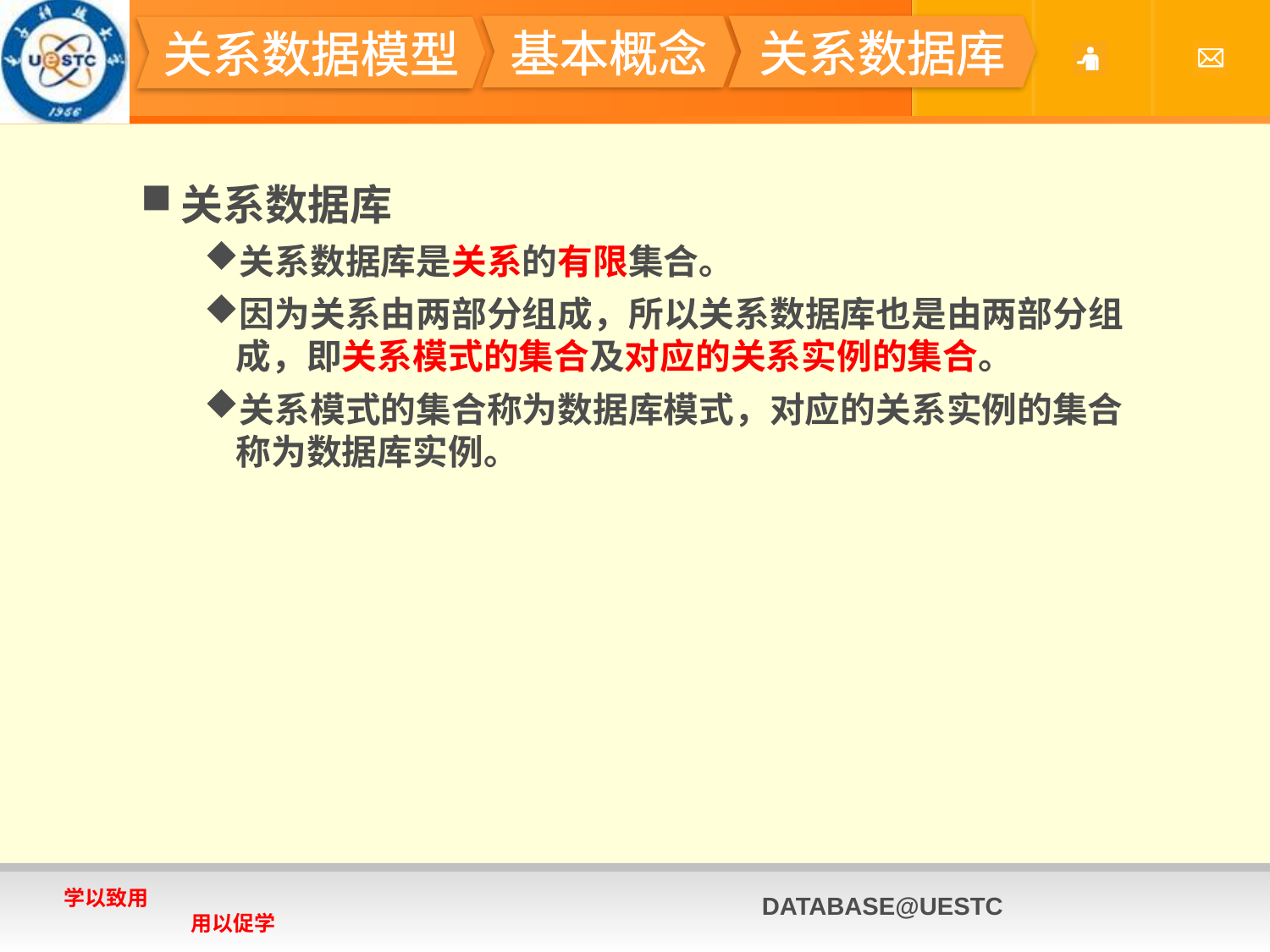

#
基本概念
关系数据库
关系数据模型
关系数据库
关系数据库是关系的有限集合。
因为关系由两部分组成，所以关系数据库也是由两部分组成，即关系模式的集合及对应的关系实例的集合。
关系模式的集合称为数据库模式，对应的关系实例的集合称为数据库实例。